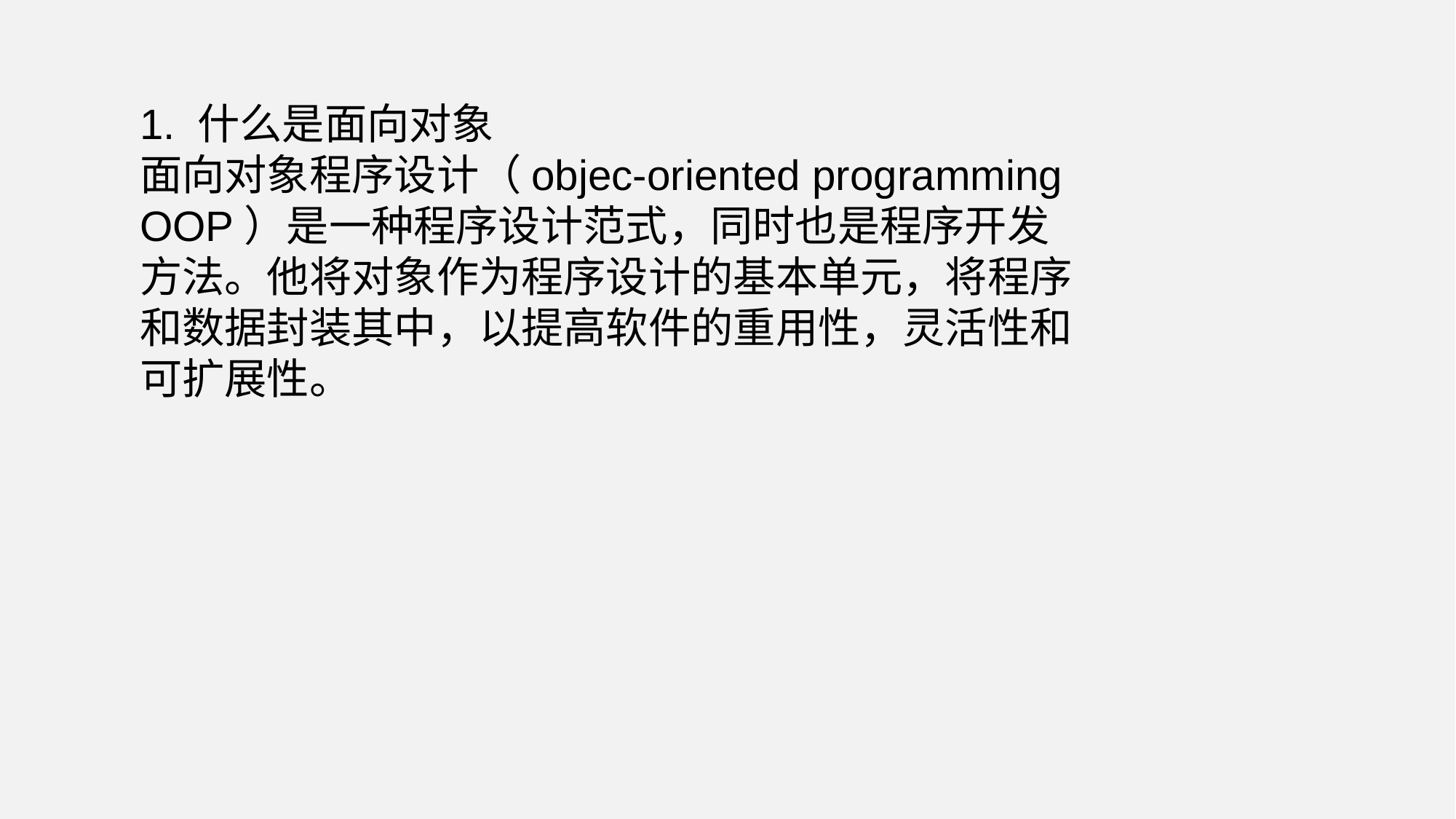

1. 什么是面向对象
面向对象程序设计（objec-oriented programming OOP）是一种程序设计范式，同时也是程序开发方法。他将对象作为程序设计的基本单元，将程序和数据封装其中，以提高软件的重用性，灵活性和可扩展性。